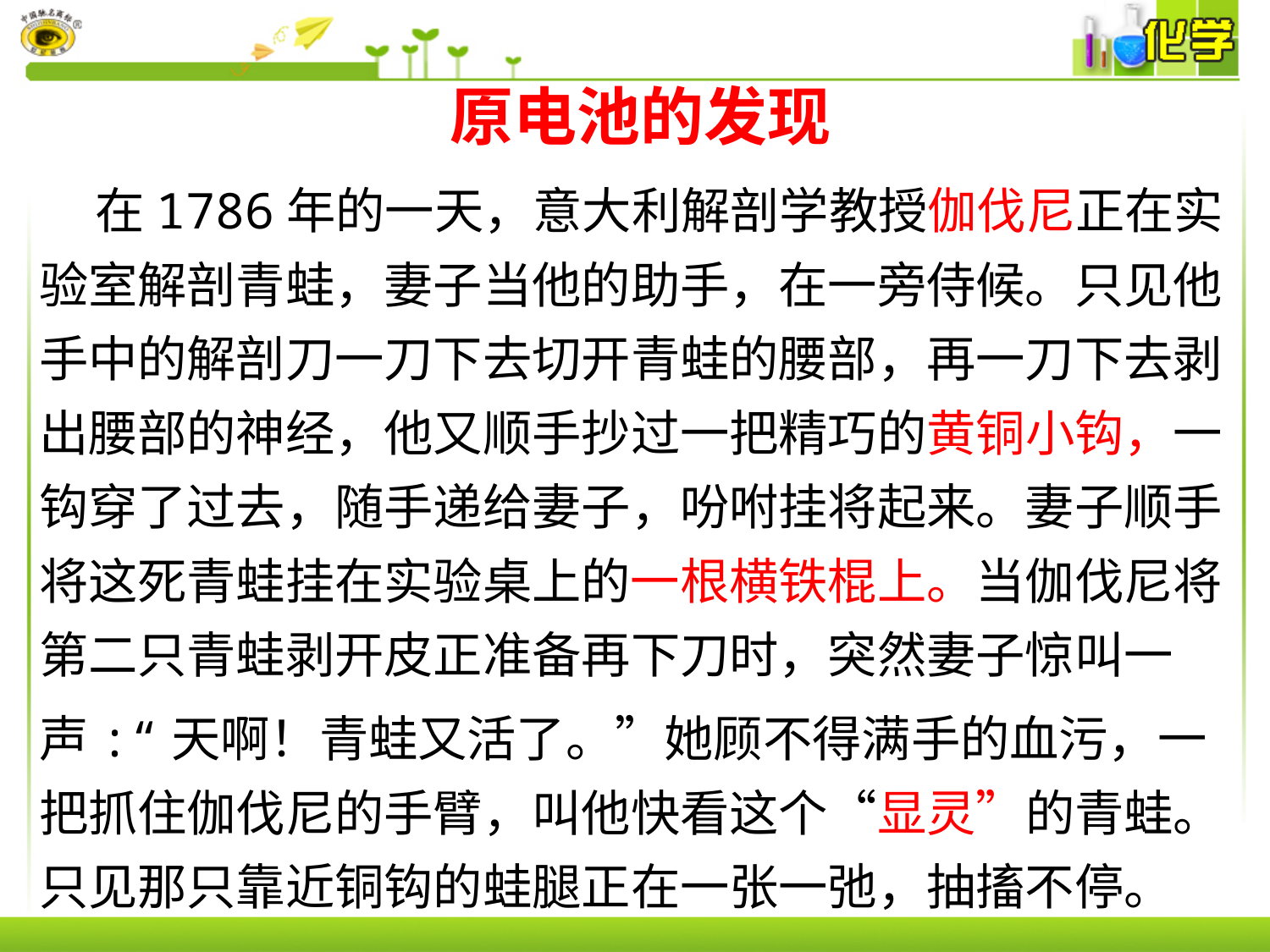

原电池的发现
    在1786年的一天，意大利解剖学教授伽伐尼正在实验室解剖青蛙，妻子当他的助手，在一旁侍候。只见他手中的解剖刀一刀下去切开青蛙的腰部，再一刀下去剥出腰部的神经，他又顺手抄过一把精巧的黄铜小钩，一钩穿了过去，随手递给妻子，吩咐挂将起来。妻子顺手将这死青蛙挂在实验桌上的一根横铁棍上。当伽伐尼将第二只青蛙剥开皮正准备再下刀时，突然妻子惊叫一
声:“天啊！青蛙又活了。”她顾不得满手的血污，一把抓住伽伐尼的手臂，叫他快看这个“显灵”的青蛙。只见那只靠近铜钩的蛙腿正在一张一弛，抽搐不停。